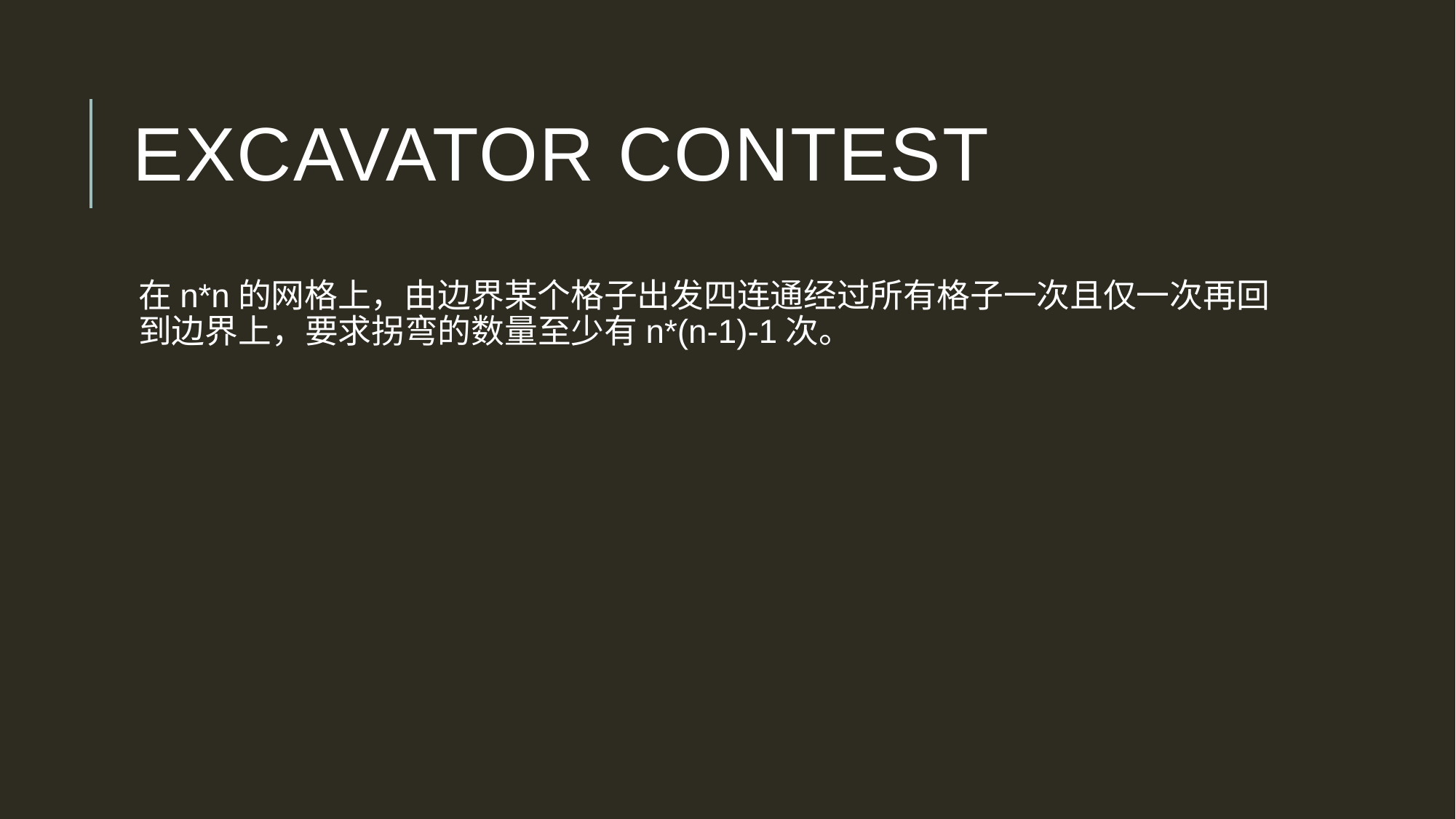

# Excavator Contest
在n*n的网格上，由边界某个格子出发四连通经过所有格子一次且仅一次再回到边界上，要求拐弯的数量至少有n*(n-1)-1次。